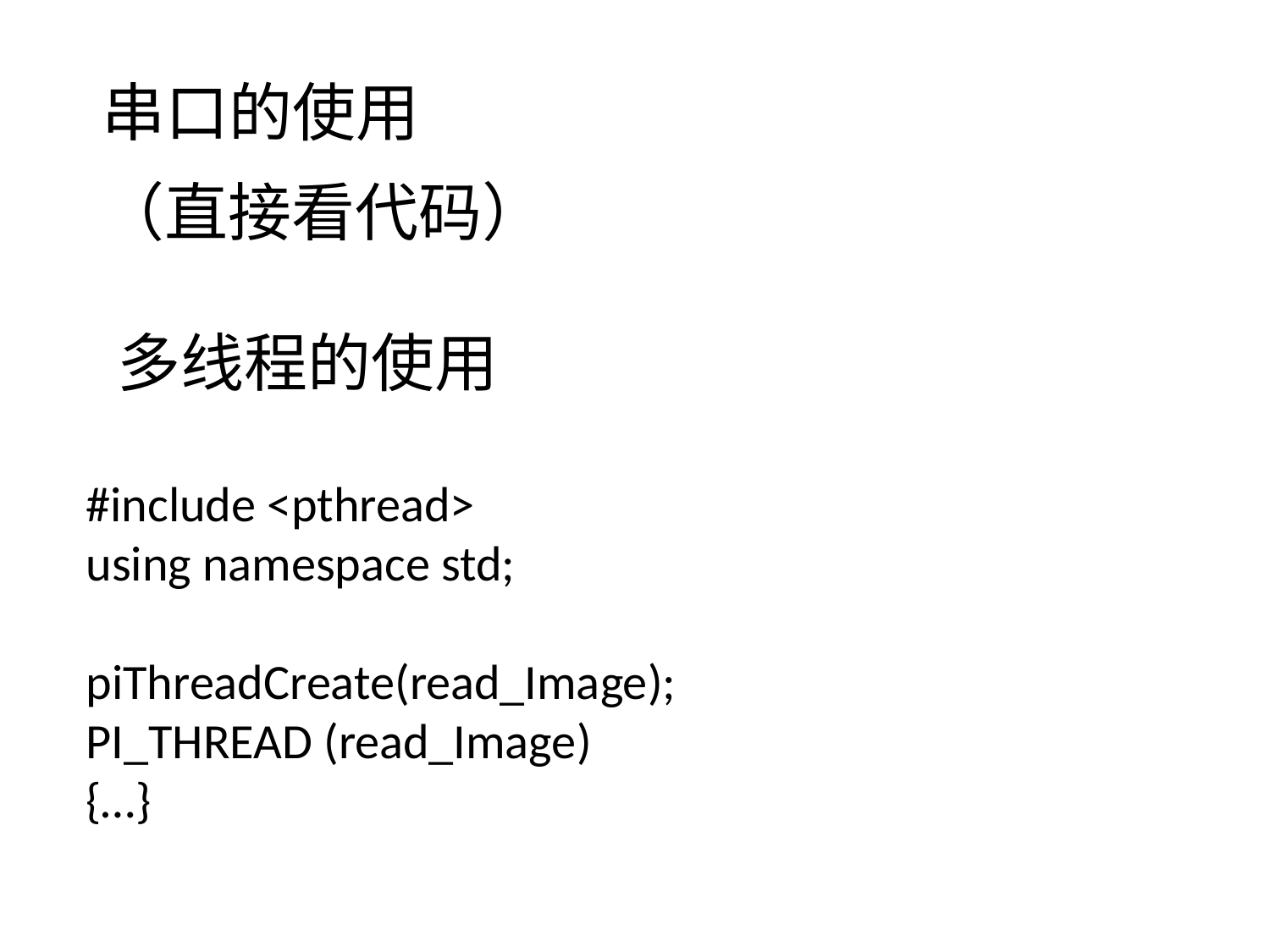

串口的使用
（直接看代码）
多线程的使用
#include <pthread>
using namespace std;

piThreadCreate(read_Image);
PI_THREAD (read_Image)
{…}